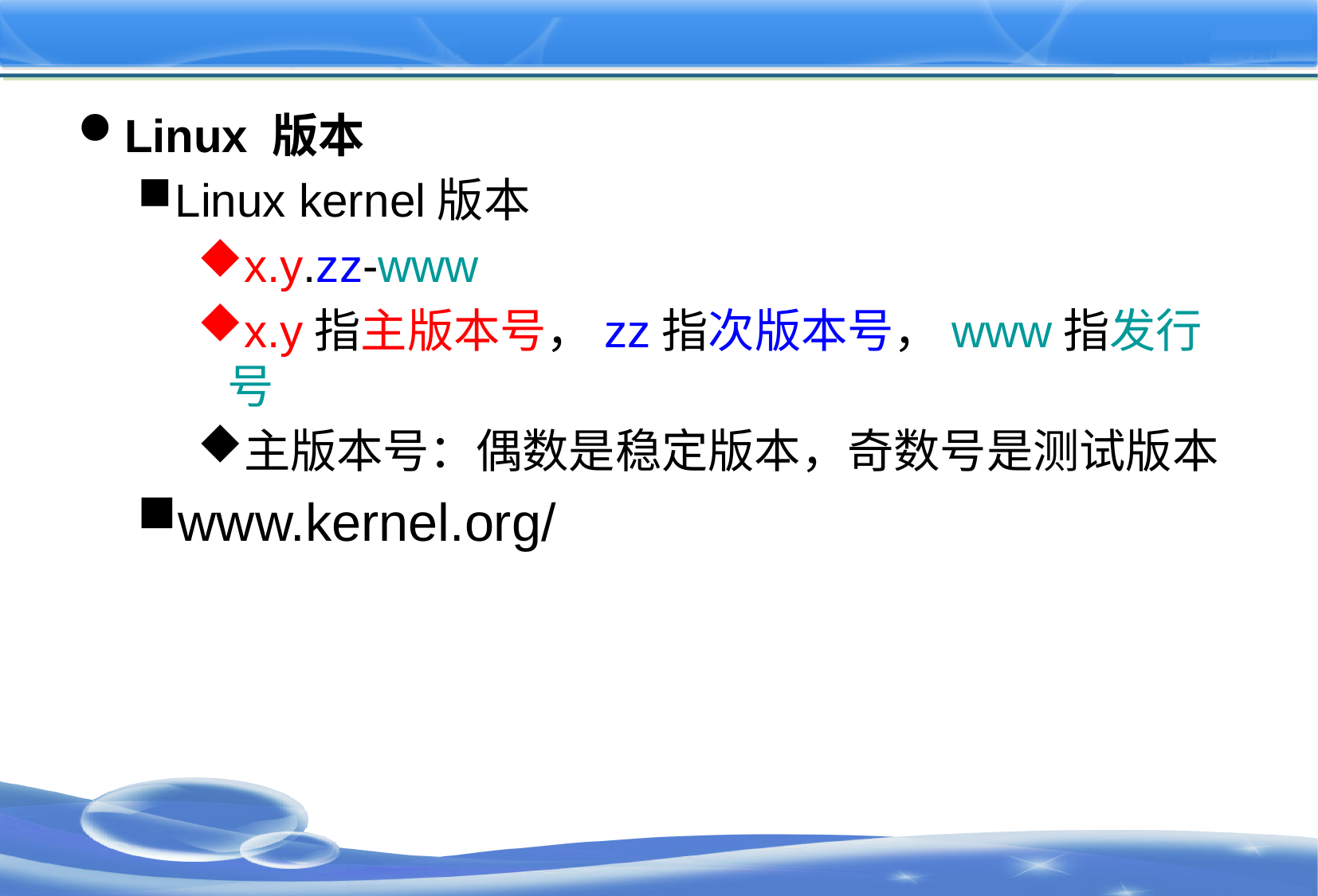

#
Linux 版本
Linux kernel版本
x.y.zz-www
x.y指主版本号，zz指次版本号，www指发行号
主版本号：偶数是稳定版本，奇数号是测试版本
www.kernel.org/